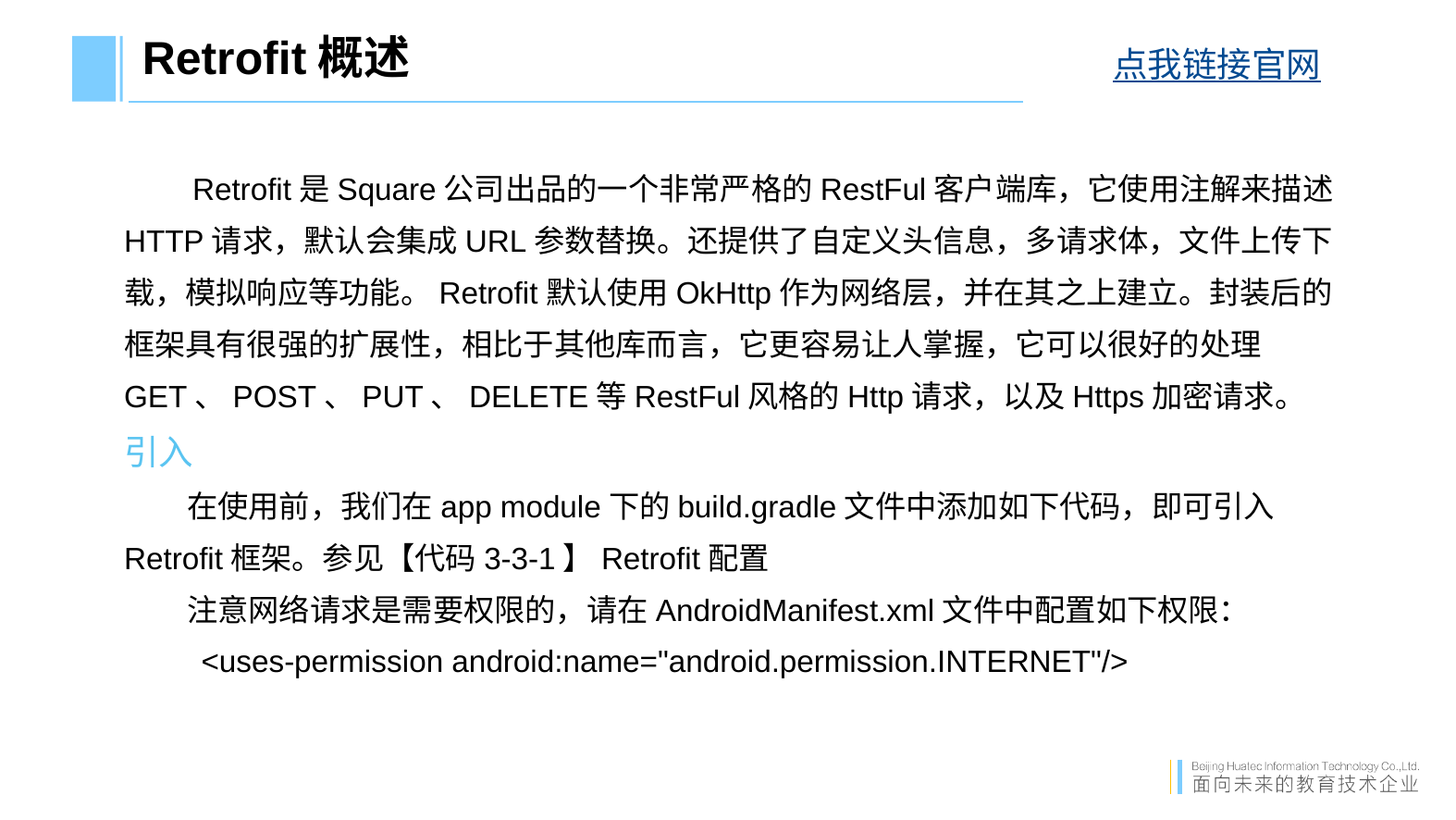

Retrofit概述
点我链接官网

        Retrofit是Square公司出品的一个非常严格的RestFul客户端库，它使用注解来描述HTTP请求，默认会集成URL参数替换。还提供了自定义头信息，多请求体，文件上传下载，模拟响应等功能。Retrofit默认使用OkHttp作为网络层，并在其之上建立。封装后的框架具有很强的扩展性，相比于其他库而言，它更容易让人掌握，它可以很好的处理GET、POST、PUT、DELETE等RestFul风格的Http请求，以及Https加密请求。
引入
        在使用前，我们在app module下的build.gradle文件中添加如下代码，即可引入Retrofit框架。参见【代码3-3-1】Retrofit配置
        注意网络请求是需要权限的，请在AndroidManifest.xml文件中配置如下权限：
         <uses-permission android:name="android.permission.INTERNET"/>